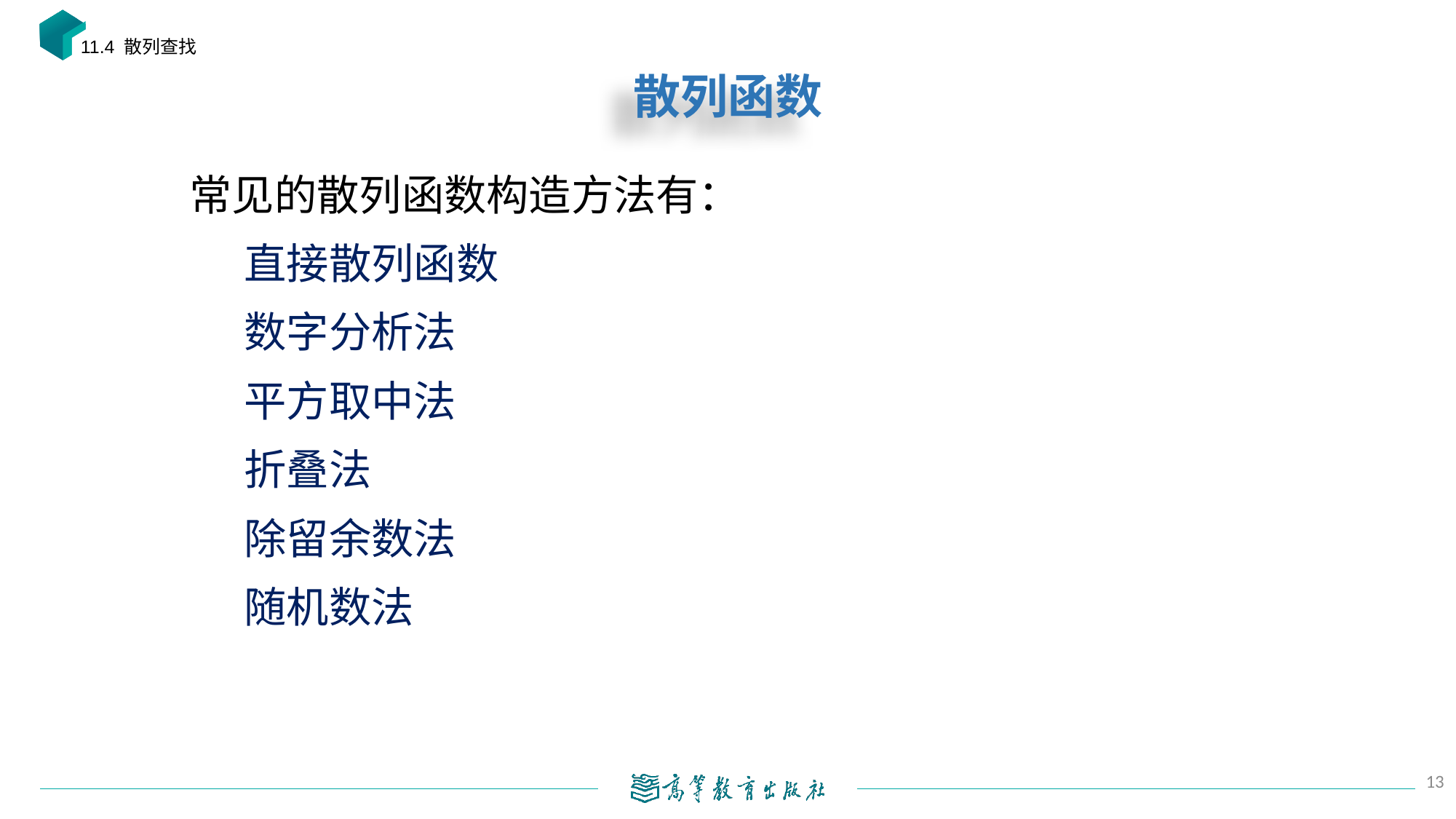

11.4 散列查找
# 散列函数
常见的散列函数构造方法有：
直接散列函数
数字分析法
平方取中法
折叠法
除留余数法
随机数法
13